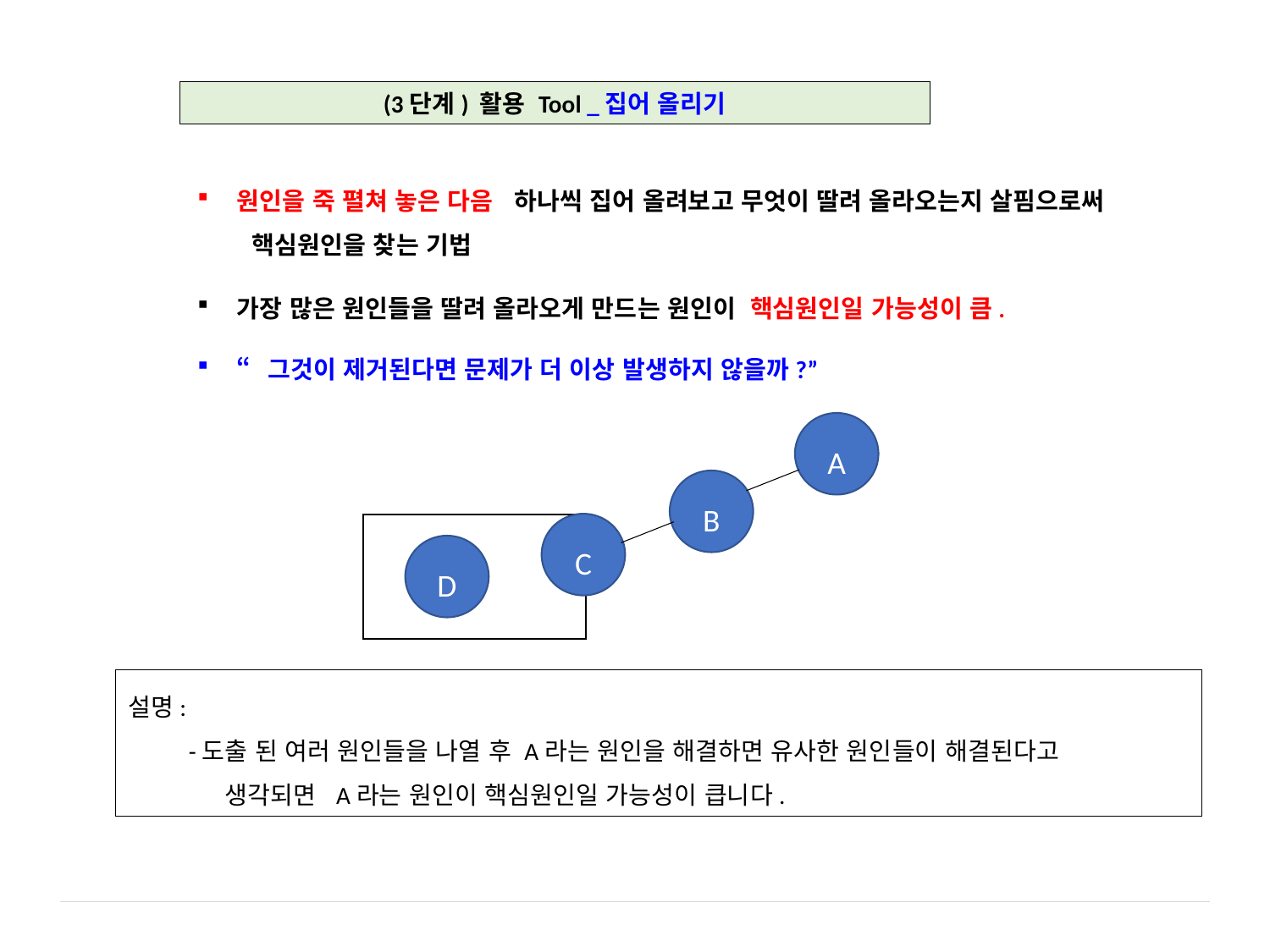

(3단계) 활용 Tool _집어 올리기
원인을 죽 펼쳐 놓은 다음   하나씩 집어 올려보고 무엇이 딸려 올라오는지 살핌으로써
       핵심원인을 찾는 기법
가장 많은 원인들을 딸려 올라오게 만드는 원인이  핵심원인일 가능성이 큼.
“그것이 제거된다면 문제가 더 이상 발생하지 않을까?”

A

B

C

D
설명:
           -도출 된 여러 원인들을 나열 후 A라는 원인을 해결하면 유사한 원인들이 해결된다고
             생각되면  A라는 원인이 핵심원인일 가능성이 큽니다.